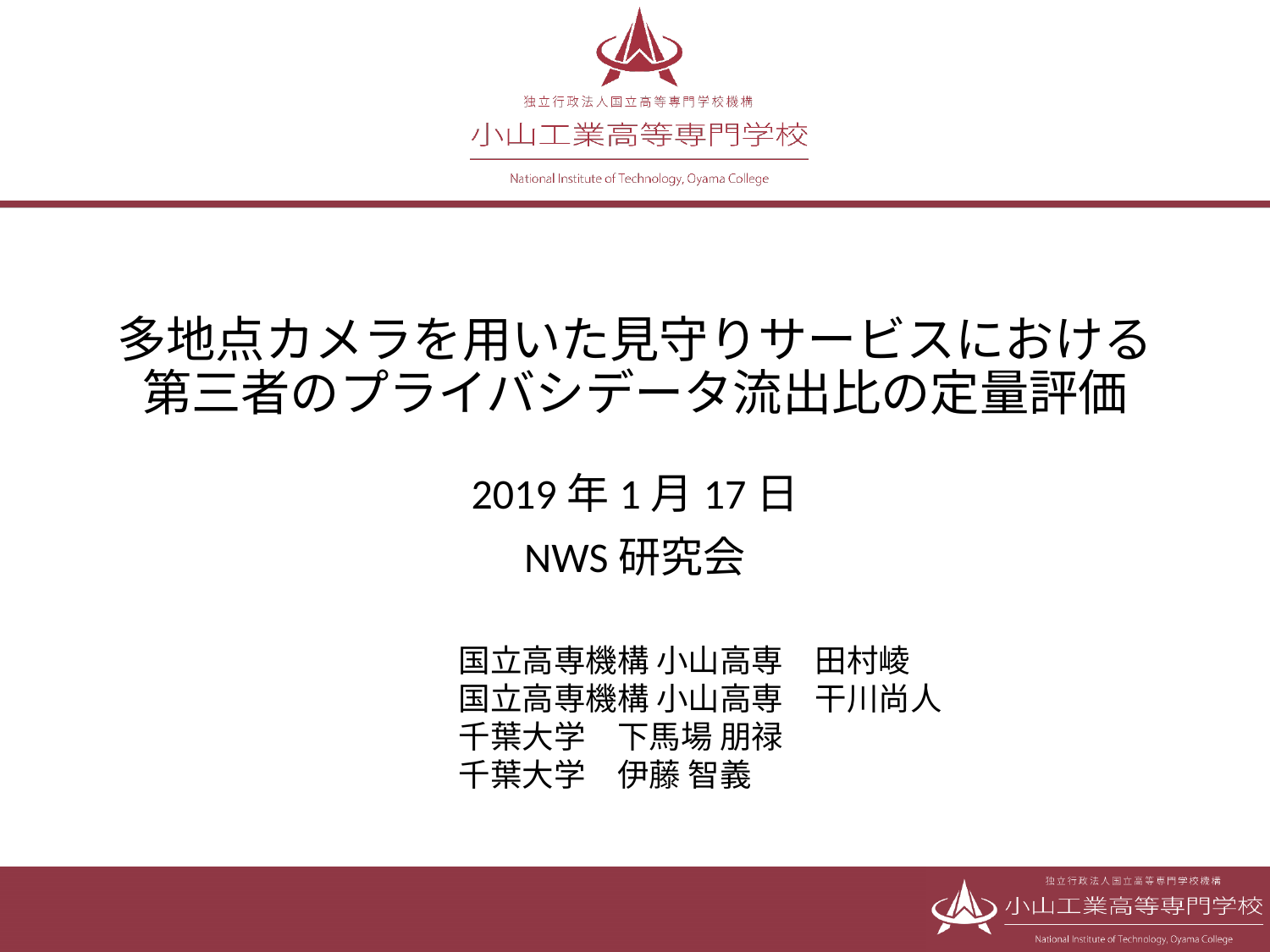

# 多地点カメラを用いた見守りサービスにおける 第三者のプライバシデータ流出比の定量評価
2019年1月17日
NWS研究会
国立高専機構 小山高専　田村崚
国立高専機構 小山高専　干川尚人
千葉大学　下馬場 朋禄
千葉大学　伊藤 智義